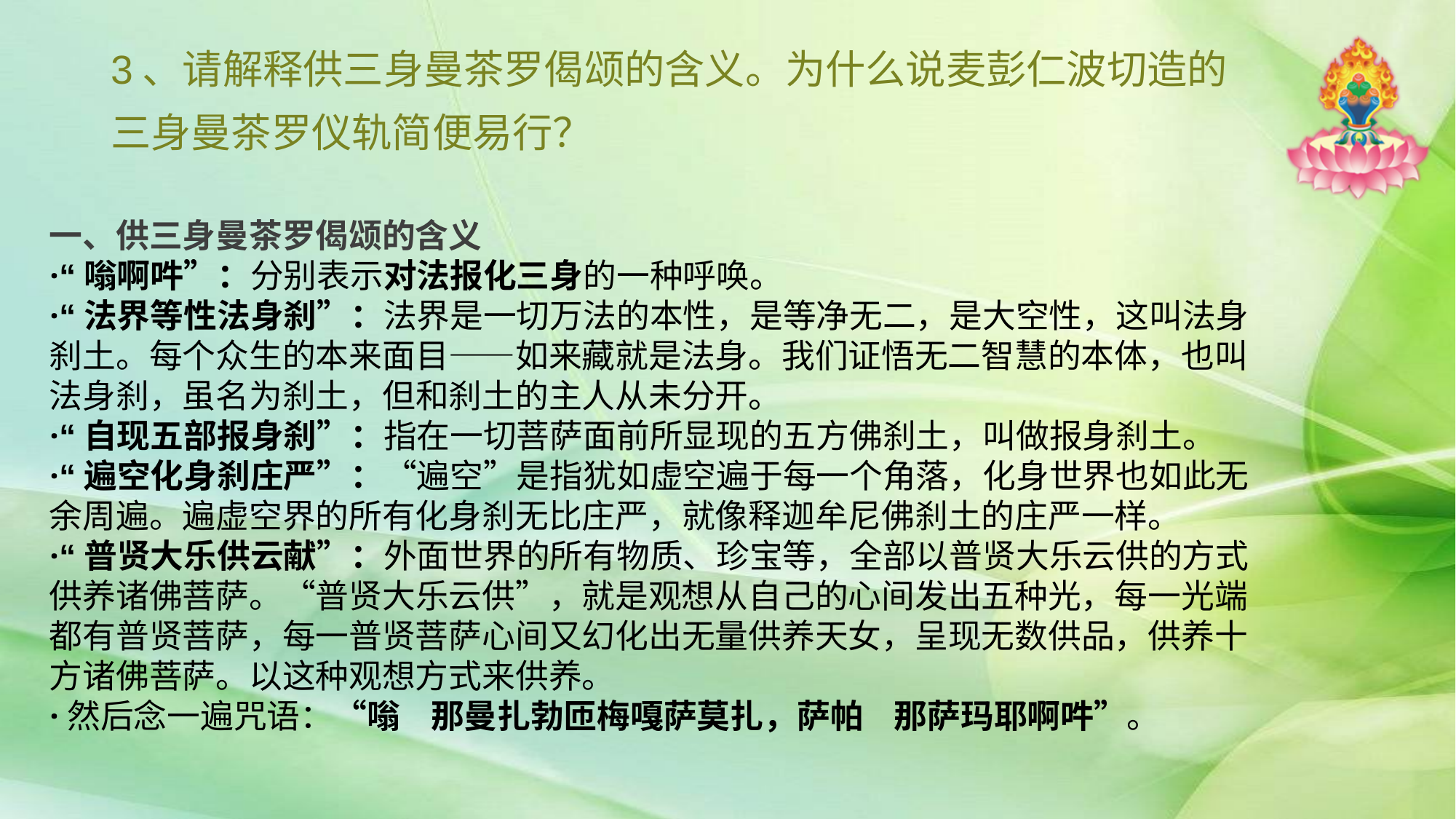

# 3、请解释供三身曼茶罗偈颂的含义。为什么说麦彭仁波切造的三身曼茶罗仪轨简便易行？
一、供三身曼茶罗偈颂的含义
·“嗡啊吽”：分别表示对法报化三身的一种呼唤。
·“法界等性法身刹”：法界是一切万法的本性，是等净无二，是大空性，这叫法身刹土。每个众生的本来面目——如来藏就是法身。我们证悟无二智慧的本体，也叫法身刹，虽名为刹土，但和刹土的主人从未分开。
·“自现五部报身刹”：指在一切菩萨面前所显现的五方佛刹土，叫做报身刹土。
·“遍空化身刹庄严”：“遍空”是指犹如虚空遍于每一个角落，化身世界也如此无余周遍。遍虚空界的所有化身刹无比庄严，就像释迦牟尼佛刹土的庄严一样。
·“普贤大乐供云献”：外面世界的所有物质、珍宝等，全部以普贤大乐云供的方式供养诸佛菩萨。“普贤大乐云供”，就是观想从自己的心间发出五种光，每一光端都有普贤菩萨，每一普贤菩萨心间又幻化出无量供养天女，呈现无数供品，供养十方诸佛菩萨。以这种观想方式来供养。
·然后念一遍咒语：“嗡    那曼扎勃匝梅嘎萨莫扎，萨帕    那萨玛耶啊吽”。